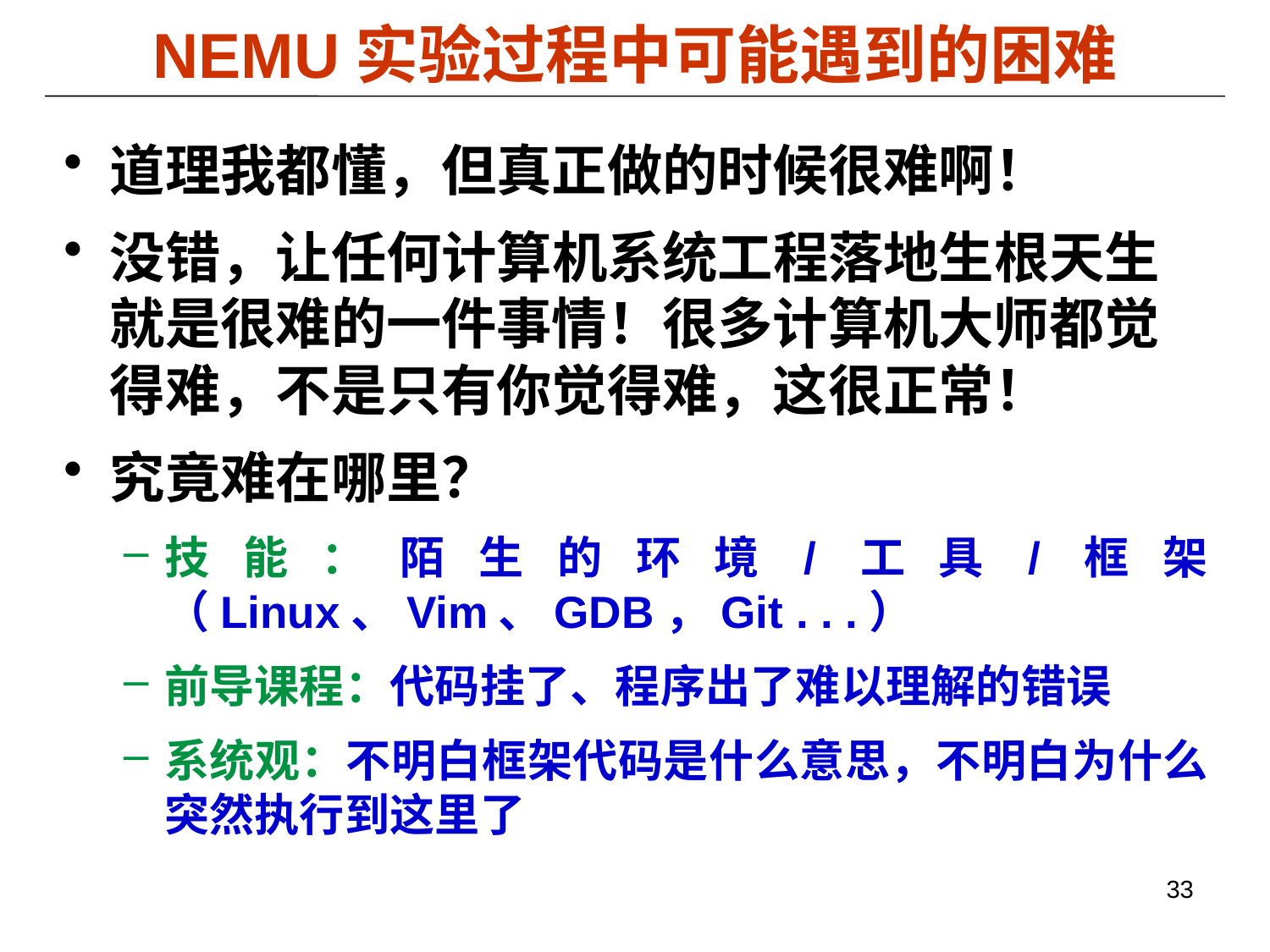

# NEMU实验过程中可能遇到的困难
道理我都懂，但真正做的时候很难啊！
没错，让任何计算机系统工程落地生根天生就是很难的一件事情！很多计算机大师都觉得难，不是只有你觉得难，这很正常！
究竟难在哪里？
技能：陌生的环境/工具/框架（Linux、Vim、GDB，Git . . .）
前导课程：代码挂了、程序出了难以理解的错误
系统观：不明白框架代码是什么意思，不明白为什么突然执行到这里了

33